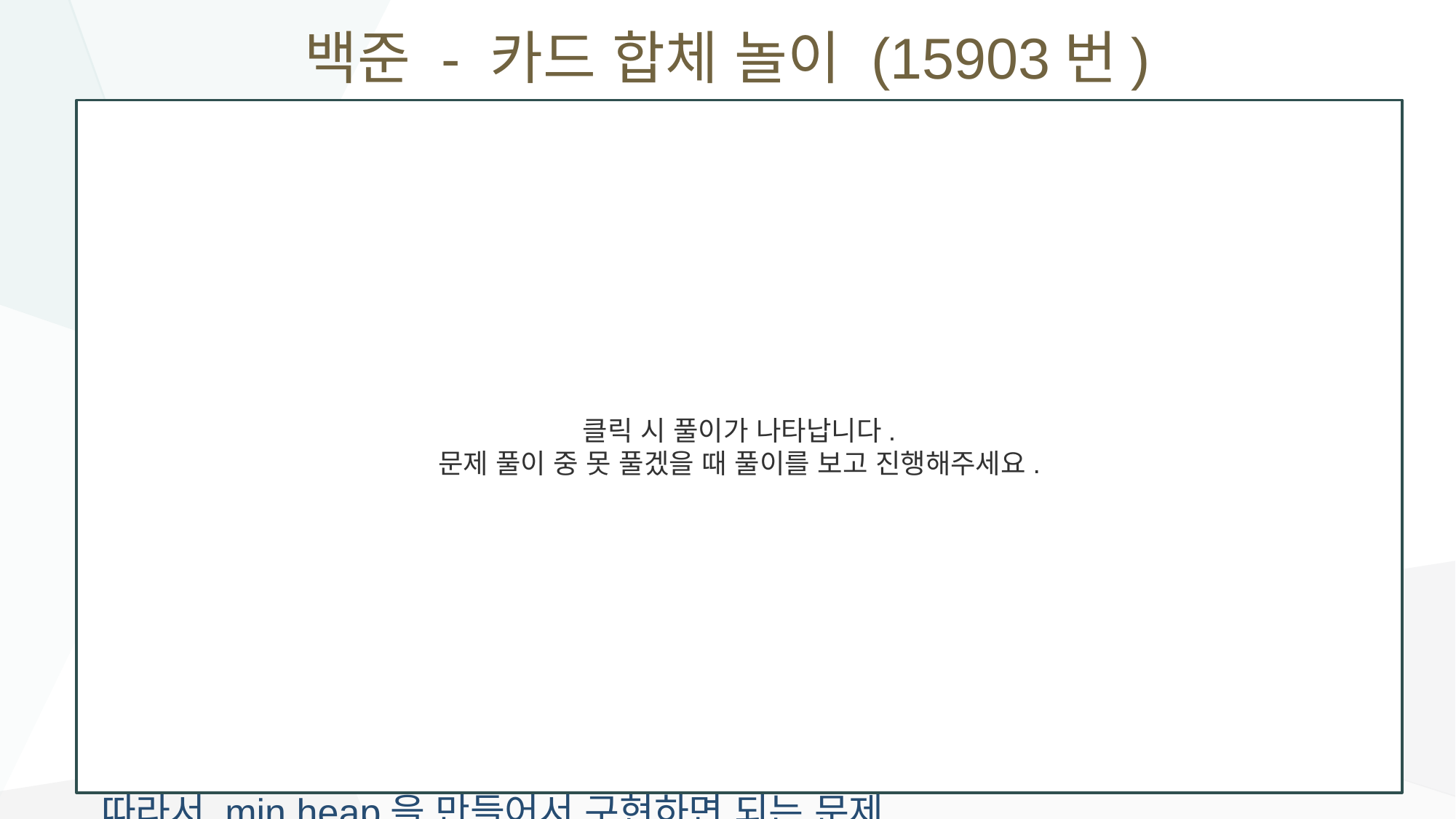

# 백준 - 카드 합체 놀이 (15903번)
클릭 시 풀이가 나타납니다.
문제 풀이 중 못 풀겠을 때 풀이를 보고 진행해주세요.
m번의 합체 후 카드에 적힌 값들의 합이 최소가 되게 하는 문제.
아무거나 2개 골라서 합쳐도 결과가 항상 같지않나 생각할 수 있지만 그렇지 않다.

ex) 카드가 처음에 1,2,3,4 총 4개 있다고 가정

           i) 무작위 선택                                       ii) 작은 값 2개 선택

1 2 3 4 => 2, 4번 카드 선택                       1 2 3 4 => 1, 2번 카드 선택
1 6 3 6 => 1, 4번 카드 선택                       3 3 3 4 => 1, 2번 카드 선택
7 6 3 7 => 1, 3번 카드 선택                       6 6 3 4 => 3, 4번 카드 선택
10 6 10 7 => 합은 33                                6 6 7 7 => 합은 26

위처럼 카드 선택에 따라 최종 합이 달라진다.
가장 작은 합을 구하기 위해선 카드 중에서 가장 작은 값 2개를 선택해야한다.
따라서 min heap을 만들어서 구현하면 되는 문제.